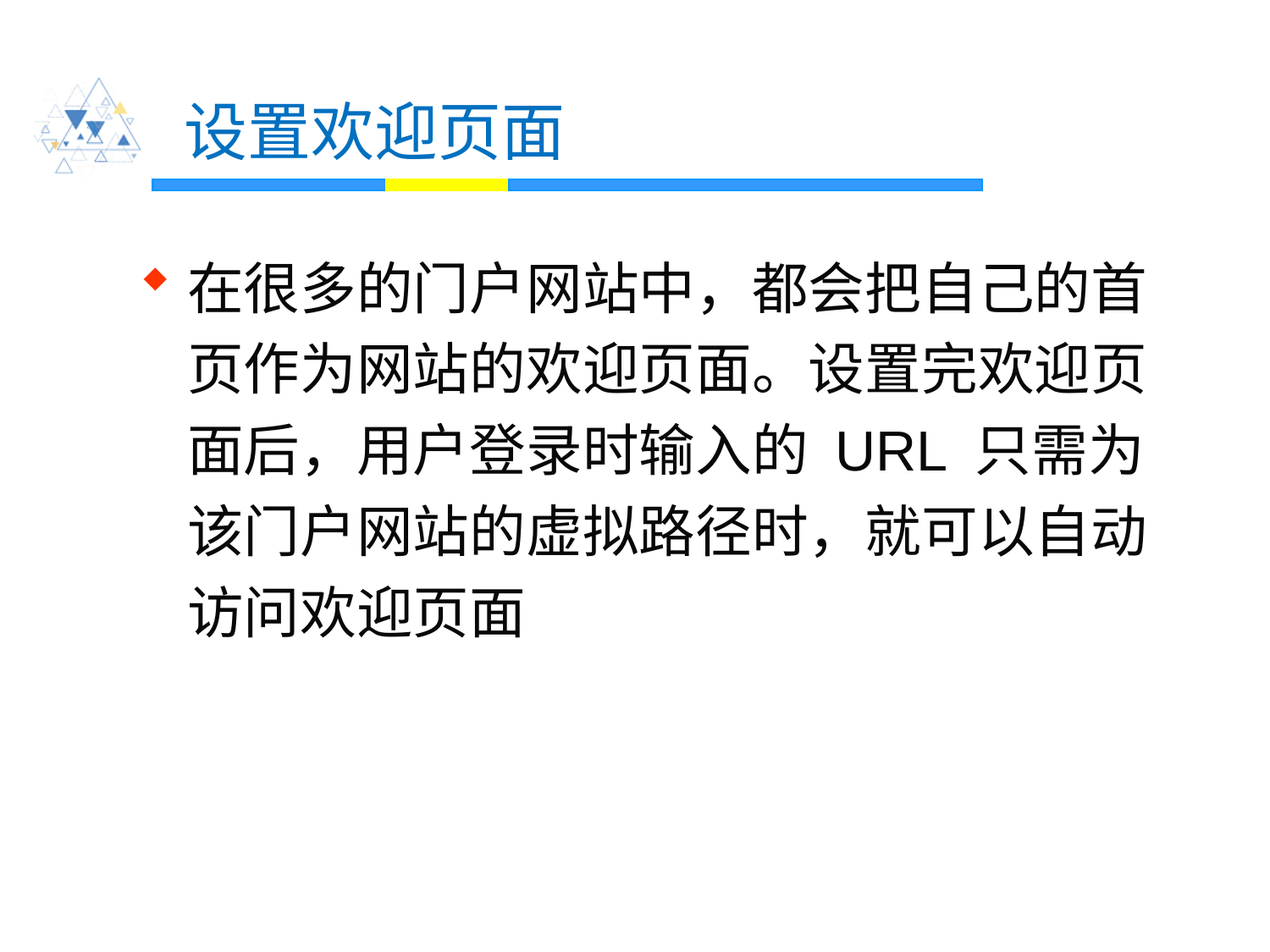

# 设置欢迎页面
在很多的门户网站中，都会把自己的首页作为网站的欢迎页面。设置完欢迎页面后，用户登录时输入的 URL 只需为该门户网站的虚拟路径时，就可以自动访问欢迎页面